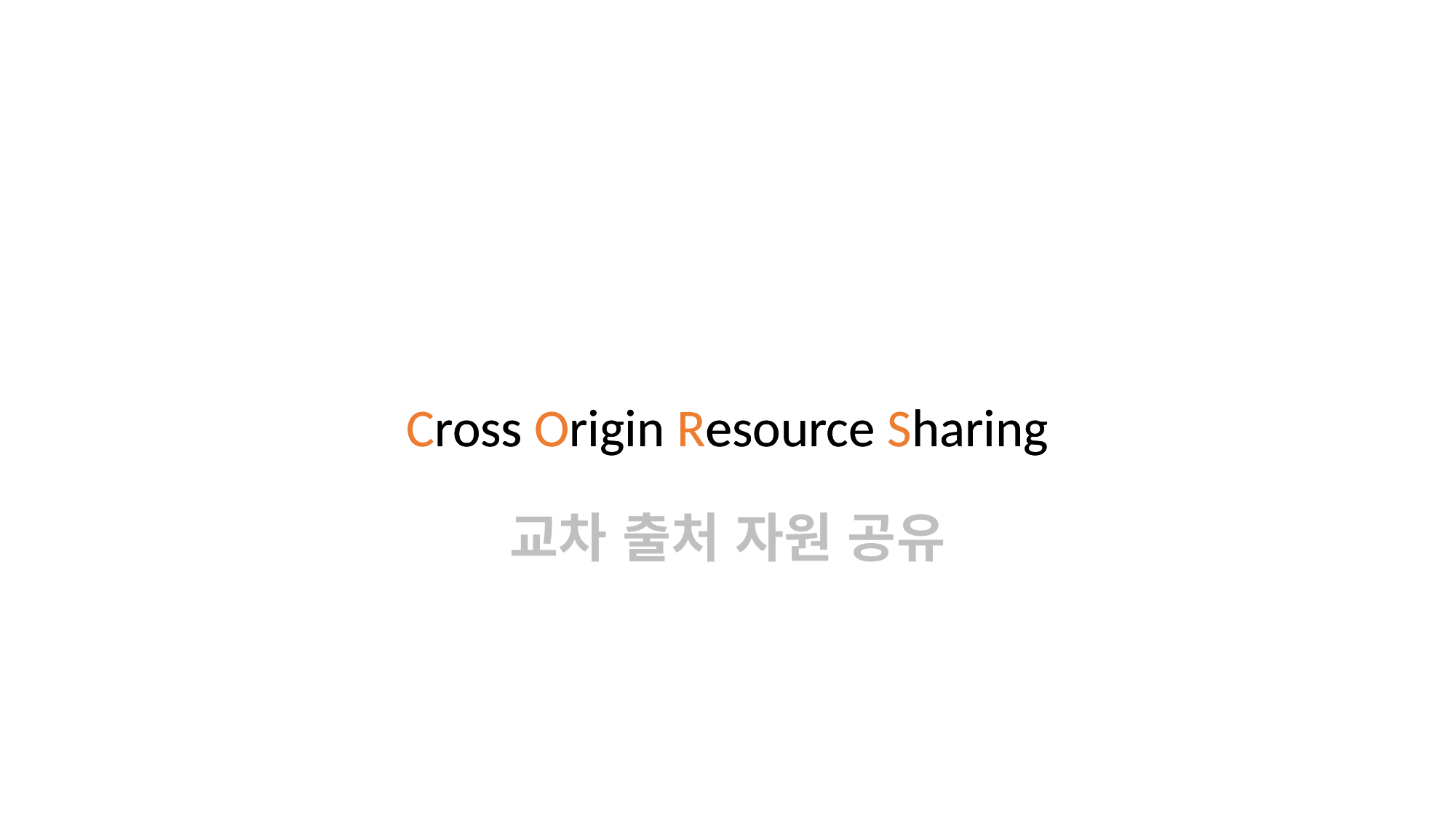

Cross Origin Resource Sharing
교차 출처 자원 공유
Cross Origin Resource Sharing